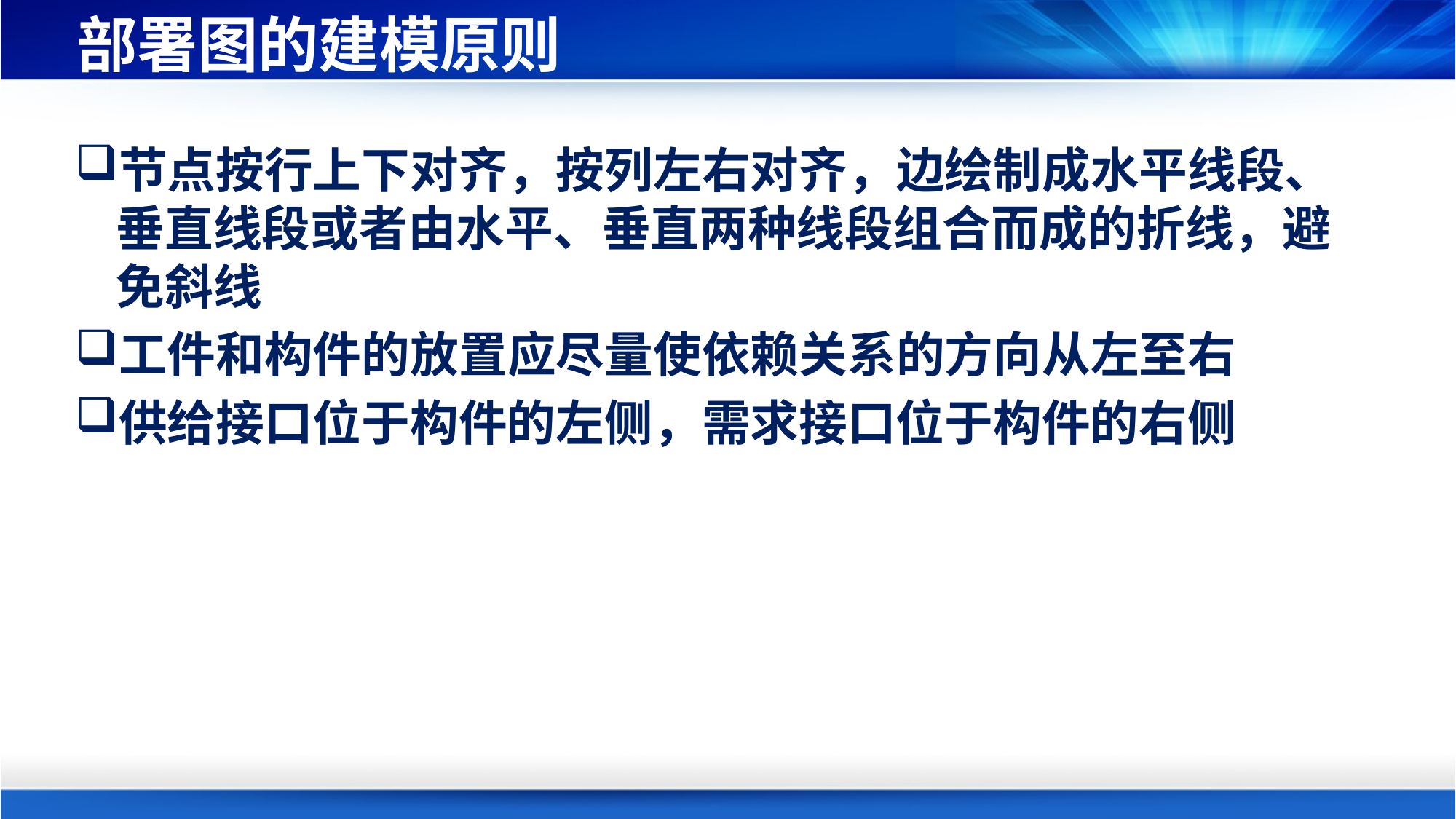

# 部署图的建模原则
节点按行上下对齐，按列左右对齐，边绘制成水平线段、垂直线段或者由水平、垂直两种线段组合而成的折线，避免斜线
工件和构件的放置应尽量使依赖关系的方向从左至右
供给接口位于构件的左侧，需求接口位于构件的右侧